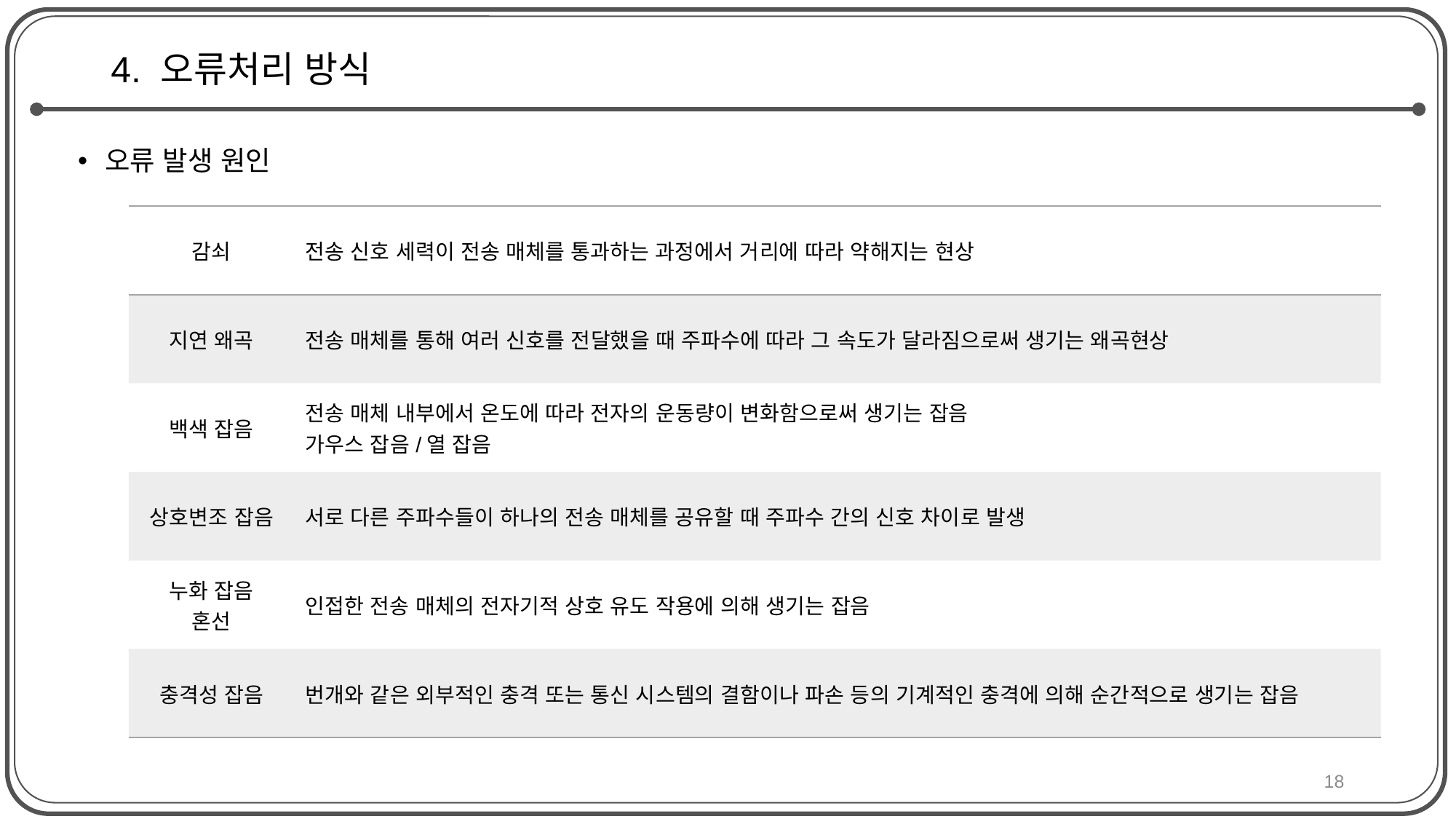

# 4. 오류처리 방식
오류 발생 원인

| 감쇠 | 전송 신호 세력이 전송 매체를 통과하는 과정에서 거리에 따라 약해지는 현상 |
| --- | --- |
| 지연 왜곡 | 전송 매체를 통해 여러 신호를 전달했을 때 주파수에 따라 그 속도가 달라짐으로써 생기는 왜곡현상 |
| 백색 잡음 | 전송 매체 내부에서 온도에 따라 전자의 운동량이 변화함으로써 생기는 잡음 가우스 잡음/열 잡음 |
| 상호변조 잡음 | 서로 다른 주파수들이 하나의 전송 매체를 공유할 때 주파수 간의 신호 차이로 발생 |
| 누화 잡음 혼선 | 인접한 전송 매체의 전자기적 상호 유도 작용에 의해 생기는 잡음 |
| 충격성 잡음 | 번개와 같은 외부적인 충격 또는 통신 시스템의 결함이나 파손 등의 기계적인 충격에 의해 순간적으로 생기는 잡음 |
18